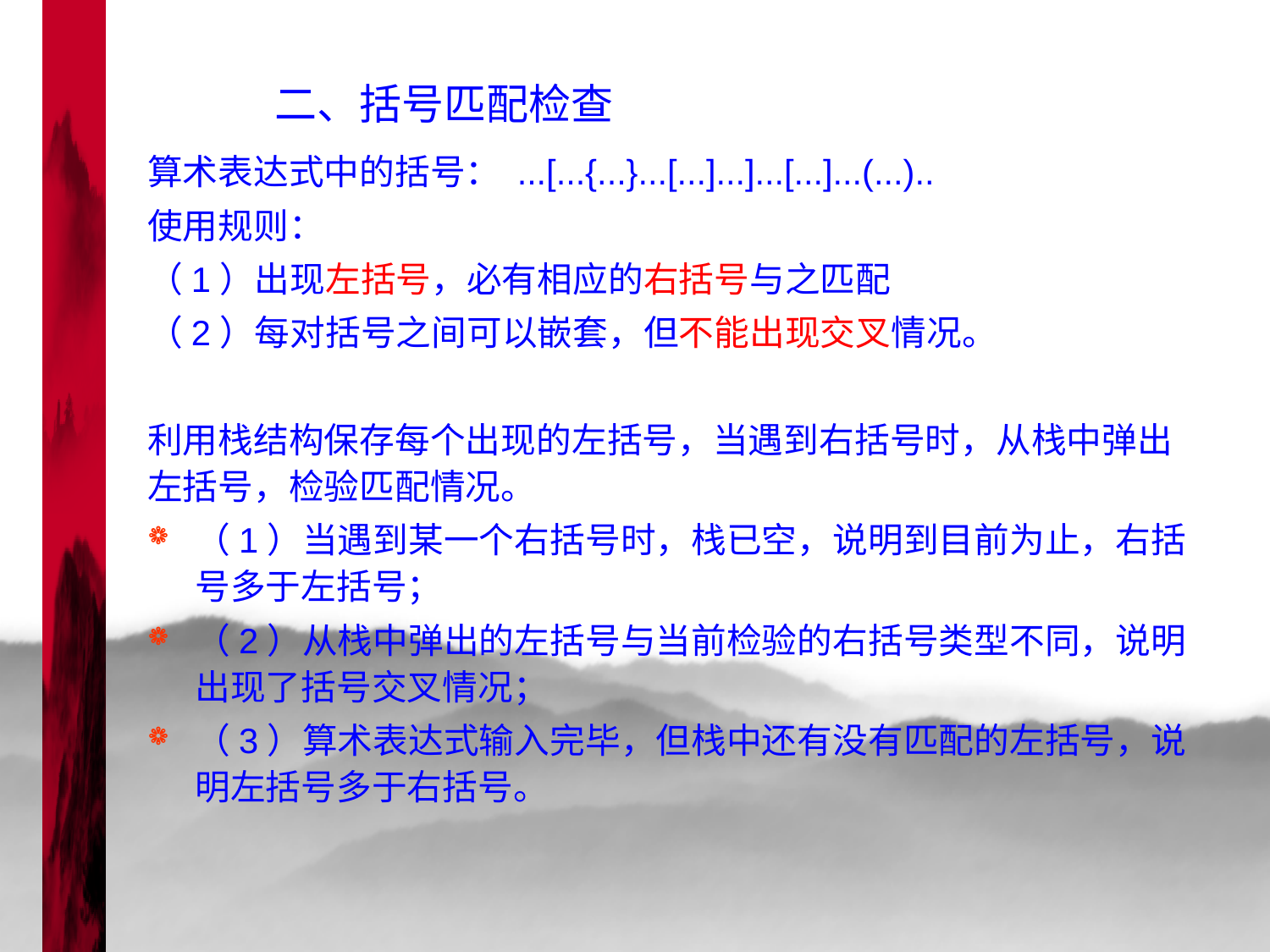

二、括号匹配检查
算术表达式中的括号： ...[...{...}...[...]...]...[...]...(...)..
使用规则：
（1）出现左括号，必有相应的右括号与之匹配
（2）每对括号之间可以嵌套，但不能出现交叉情况。

利用栈结构保存每个出现的左括号，当遇到右括号时，从栈中弹出左括号，检验匹配情况。
（1）当遇到某一个右括号时，栈已空，说明到目前为止，右括号多于左括号；
（2）从栈中弹出的左括号与当前检验的右括号类型不同，说明出现了括号交叉情况；
（3）算术表达式输入完毕，但栈中还有没有匹配的左括号，说明左括号多于右括号。